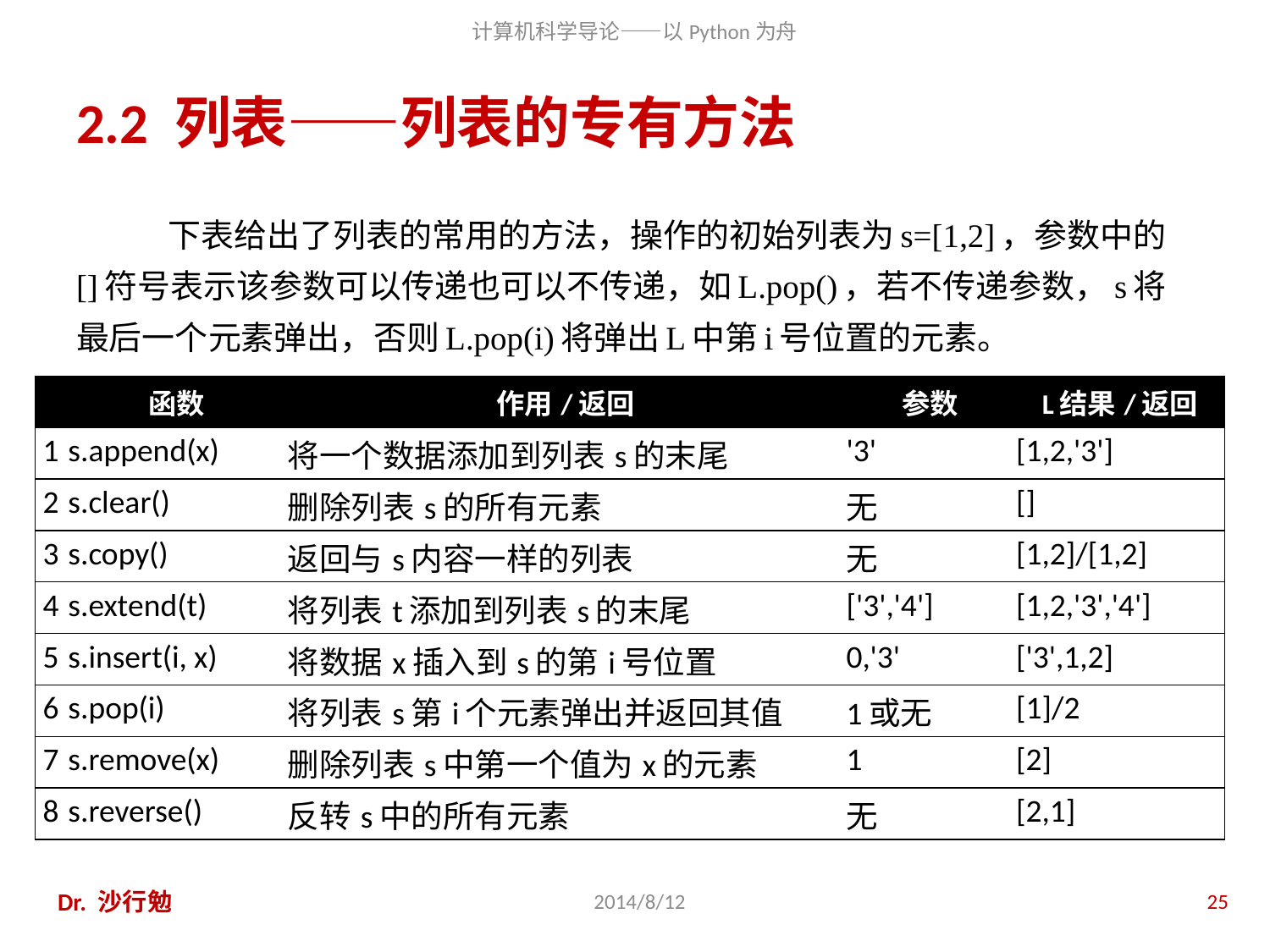

# 2.2 列表——列表的专有方法
下表给出了列表的常用的方法，操作的初始列表为s=[1,2]，参数中的[]符号表示该参数可以传递也可以不传递，如L.pop()，若不传递参数，s将最后一个元素弹出，否则L.pop(i)将弹出L中第i号位置的元素。
|  | 函数 | 作用/返回 | 参数 | L结果/返回 |
| --- | --- | --- | --- | --- |
| 1 | s.append(x) | 将一个数据添加到列表s的末尾 | '3' | [1,2,'3'] |
| 2 | s.clear() | 删除列表s的所有元素 | 无 | [] |
| 3 | s.copy() | 返回与s内容一样的列表 | 无 | [1,2]/[1,2] |
| 4 | s.extend(t) | 将列表t添加到列表s的末尾 | ['3','4'] | [1,2,'3','4'] |
| 5 | s.insert(i, x) | 将数据x插入到s的第i号位置 | 0,'3' | ['3',1,2] |
| 6 | s.pop(i) | 将列表s第i个元素弹出并返回其值 | 1或无 | [1]/2 |
| 7 | s.remove(x) | 删除列表s中第一个值为x的元素 | 1 | [2] |
| 8 | s.reverse() | 反转s中的所有元素 | 无 | [2,1] |
Dr. 沙行勉
2014/8/12
25